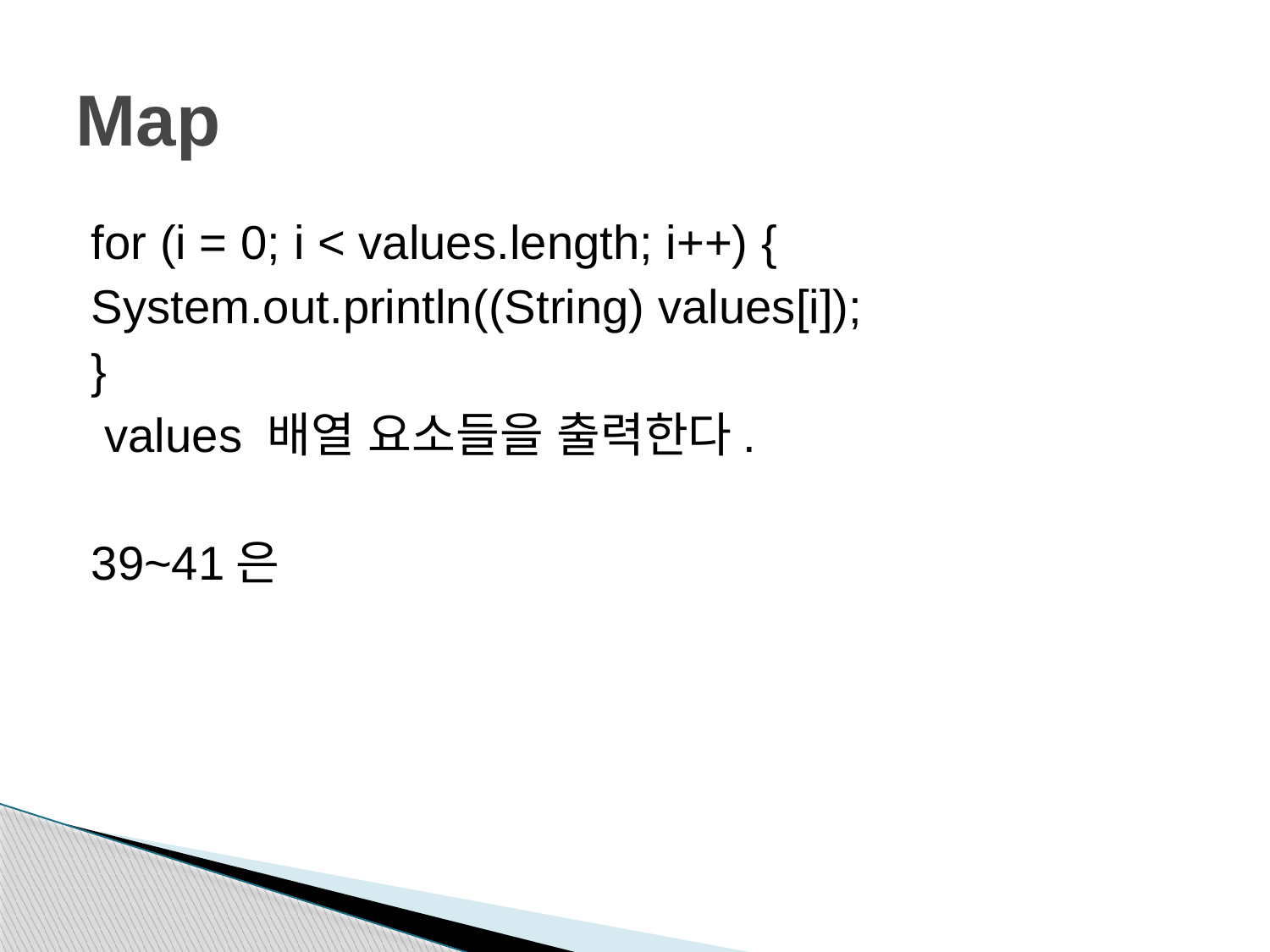

# Map
for (i = 0; i < values.length; i++) {
System.out.println((String) values[i]);
}
 values 배열 요소들을 출력한다.

39~41은